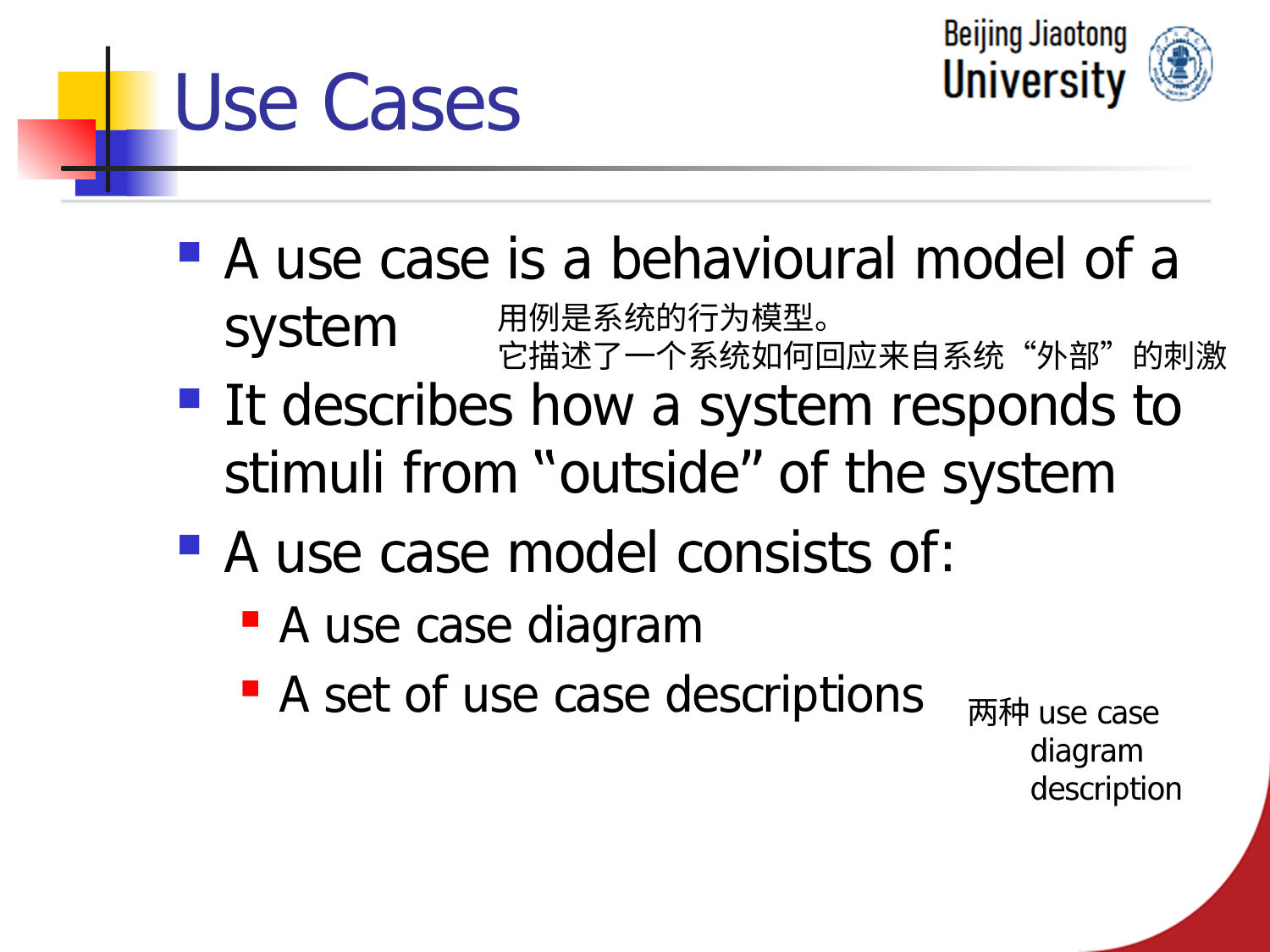

# Use Cases
A use case is a behavioural model of a system
It describes how a system responds to stimuli from “outside” of the system
A use case model consists of:
A use case diagram
A set of use case descriptions
用例是系统的行为模型。
它描述了一个系统如何回应来自系统“外部”的刺激
两种use case
diagram
description